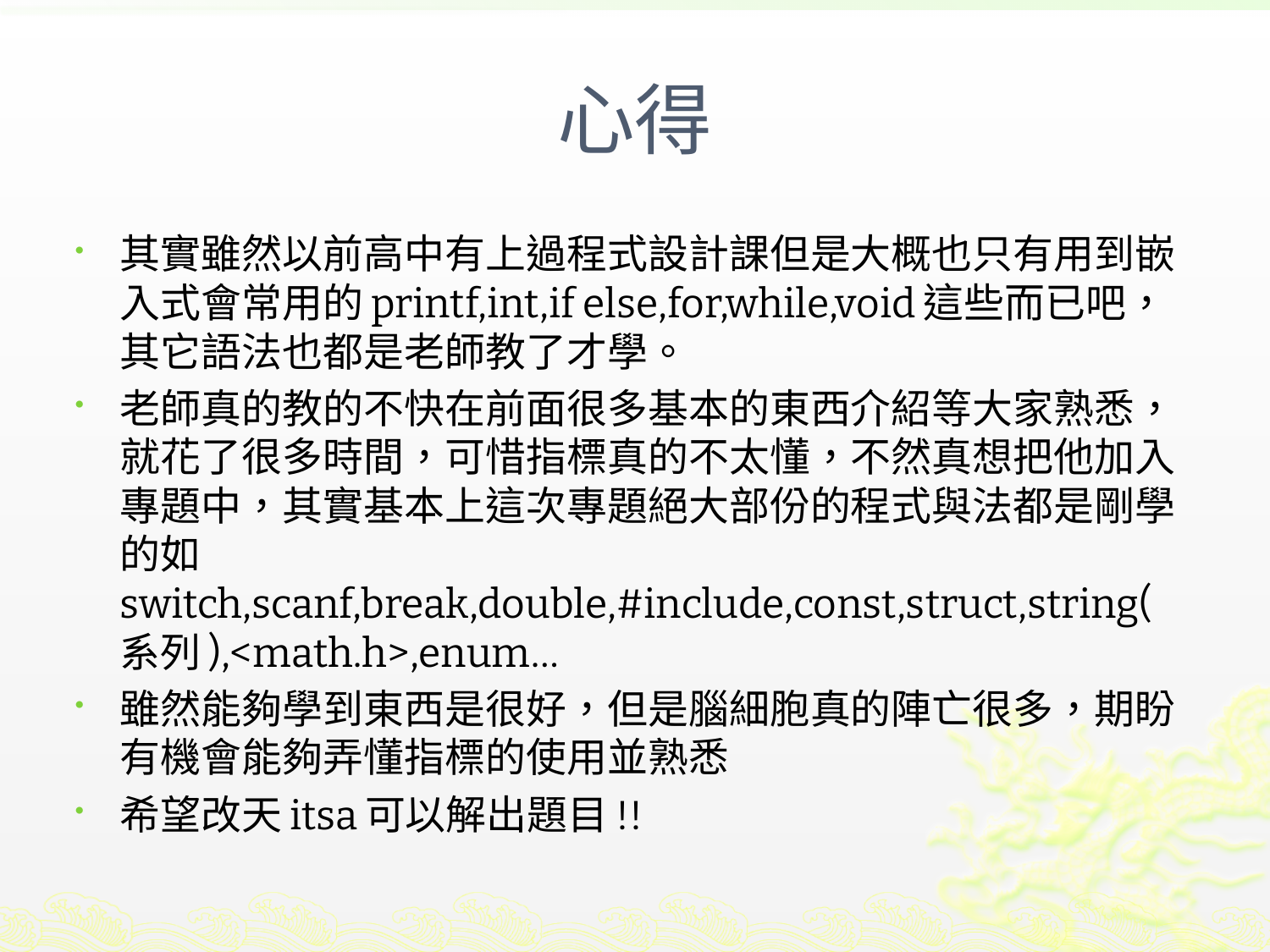

# 心得
其實雖然以前高中有上過程式設計課但是大概也只有用到嵌入式會常用的printf,int,if else,for,while,void這些而已吧，其它語法也都是老師教了才學。
老師真的教的不快在前面很多基本的東西介紹等大家熟悉，就花了很多時間，可惜指標真的不太懂，不然真想把他加入專題中，其實基本上這次專題絕大部份的程式與法都是剛學的如switch,scanf,break,double,#include,const,struct,string(系列),<math.h>,enum…
雖然能夠學到東西是很好，但是腦細胞真的陣亡很多，期盼有機會能夠弄懂指標的使用並熟悉
希望改天itsa可以解出題目!!